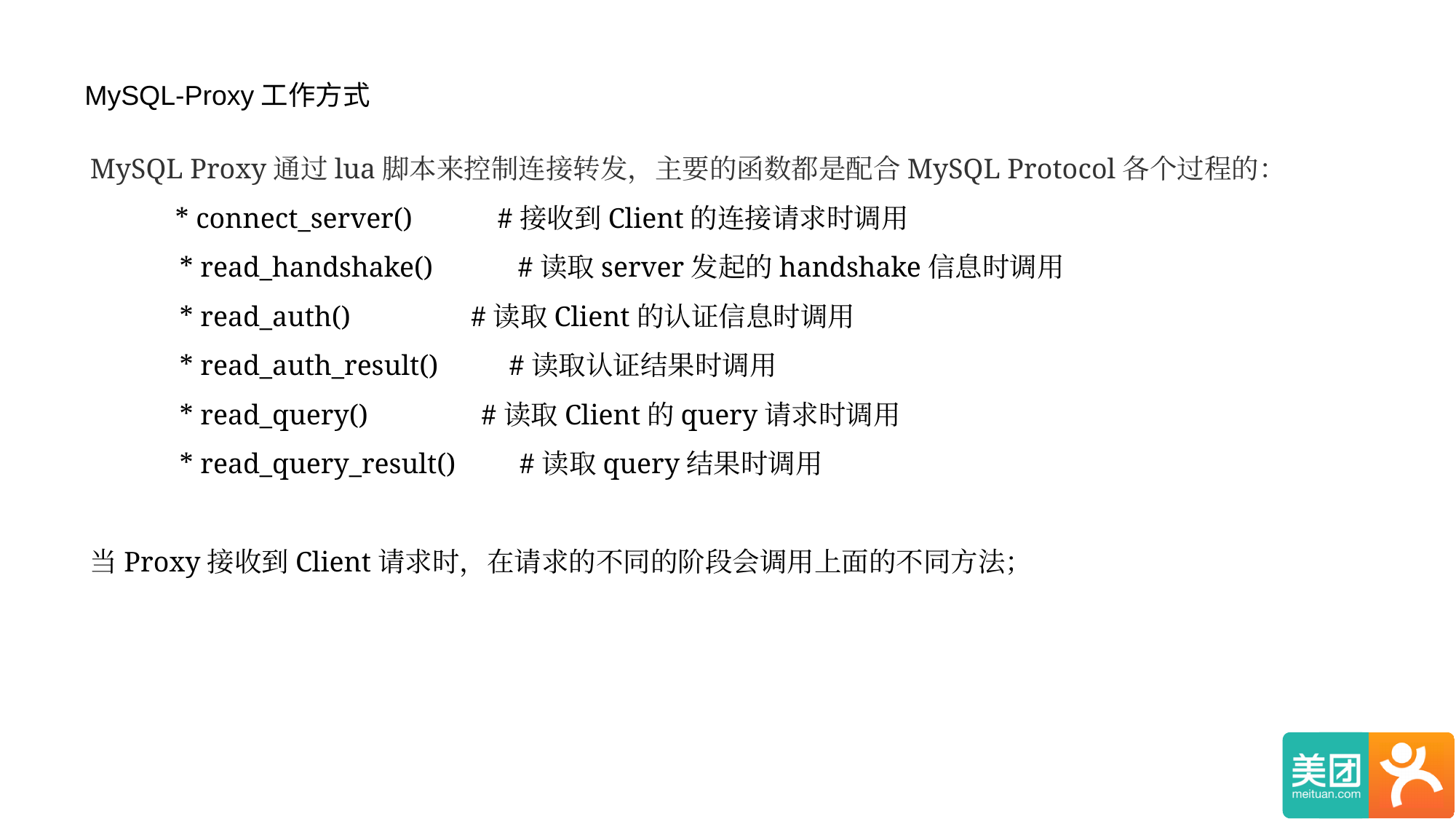

MySQL-Proxy工作方式

MySQL Proxy通过lua脚本来控制连接转发，主要的函数都是配合MySQL Protocol各个过程的：
            * connect_server()            #接收到Client的连接请求时调用
            * read_handshake()            #读取server发起的handshake信息时调用
            * read_auth()                 #读取Client的认证信息时调用
            * read_auth_result()          #读取认证结果时调用
            * read_query()                #读取Client的query请求时调用
            * read_query_result()         #读取query结果时调用
当Proxy接收到Client请求时，在请求的不同的阶段会调用上面的不同方法；